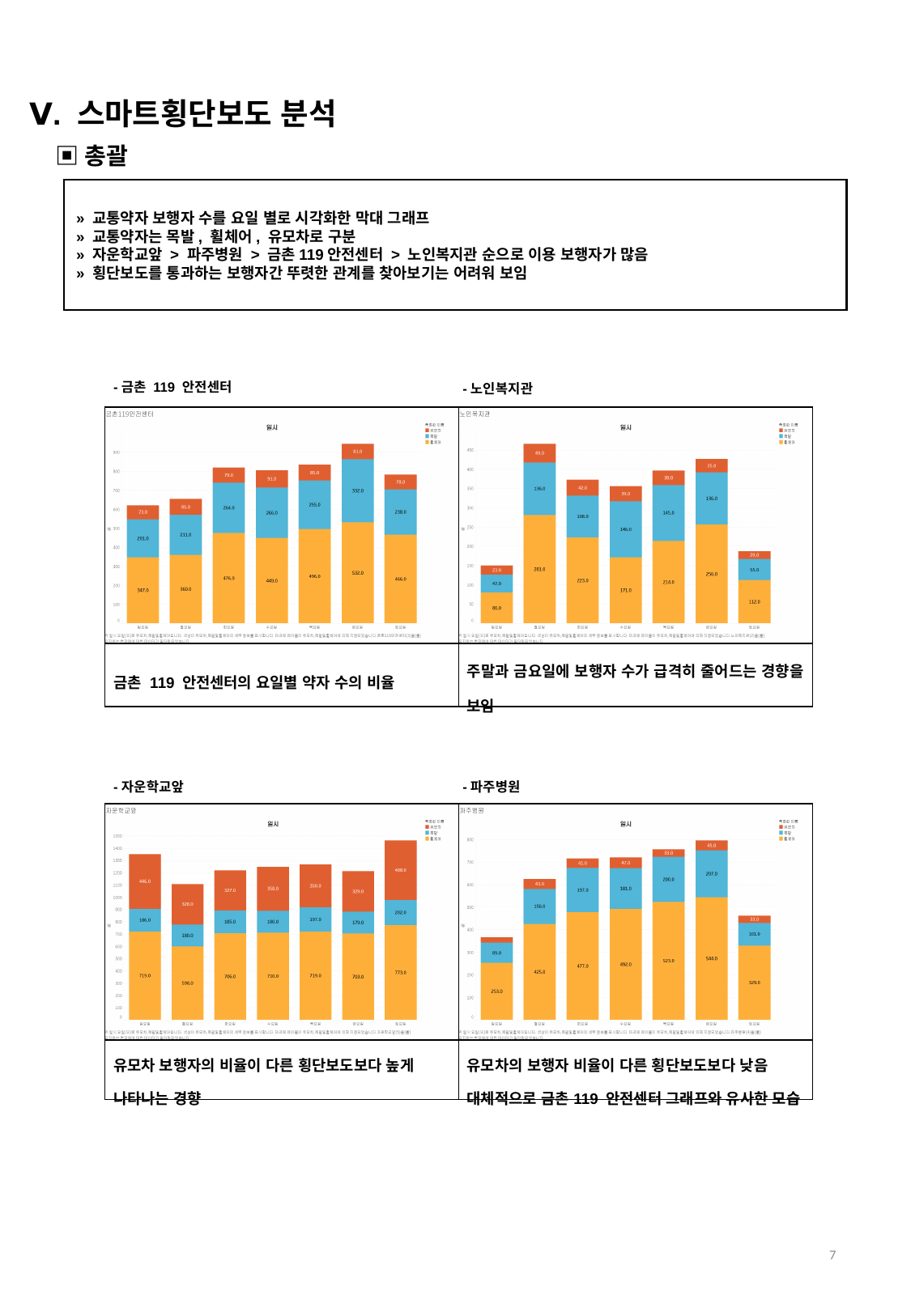

Ⅴ. 스마트횡단보도 분석
▣총괄

» 교통약자 보행자 수를 요일 별로 시각화한 막대 그래프
» 교통약자는 목발, 휠체어, 유모차로 구분
» 자운학교앞 > 파주병원 > 금촌119안전센터 > 노인복지관 순으로 이용 보행자가 많음
» 횡단보도를 통과하는 보행자간 뚜렷한 관계를 찾아보기는 어려워 보임
-금촌 119 안전센터
-노인복지관
|  |  |
| --- | --- |
| 금촌 119 안전센터의 요일별 약자 수의 비율 | 주말과 금요일에 보행자 수가 급격히 줄어드는 경향을 보임 |

-자운학교앞
-파주병원
|  |  |
| --- | --- |
| 유모차 보행자의 비율이 다른 횡단보도보다 높게 나타나는 경향 | 유모차의 보행자 비율이 다른 횡단보도보다 낮음 대체적으로 금촌119 안전센터 그래프와 유사한 모습 |

7